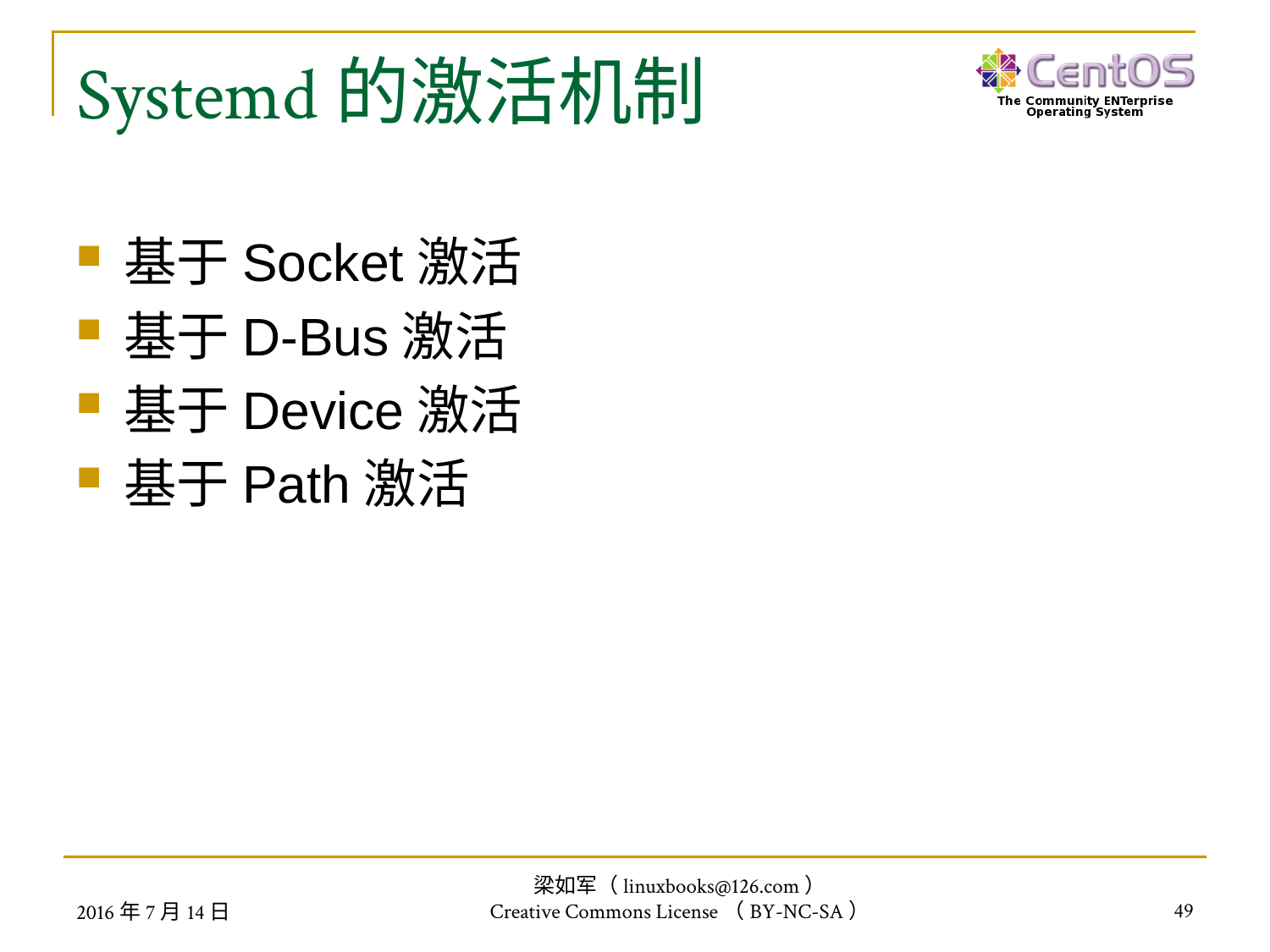

# Systemd的激活机制
基于Socket激活
基于D-Bus激活
基于Device激活
基于Path激活
梁如军（linuxbooks@126.com）
Creative Commons License（BY-NC-SA）
2016年7月14日
49